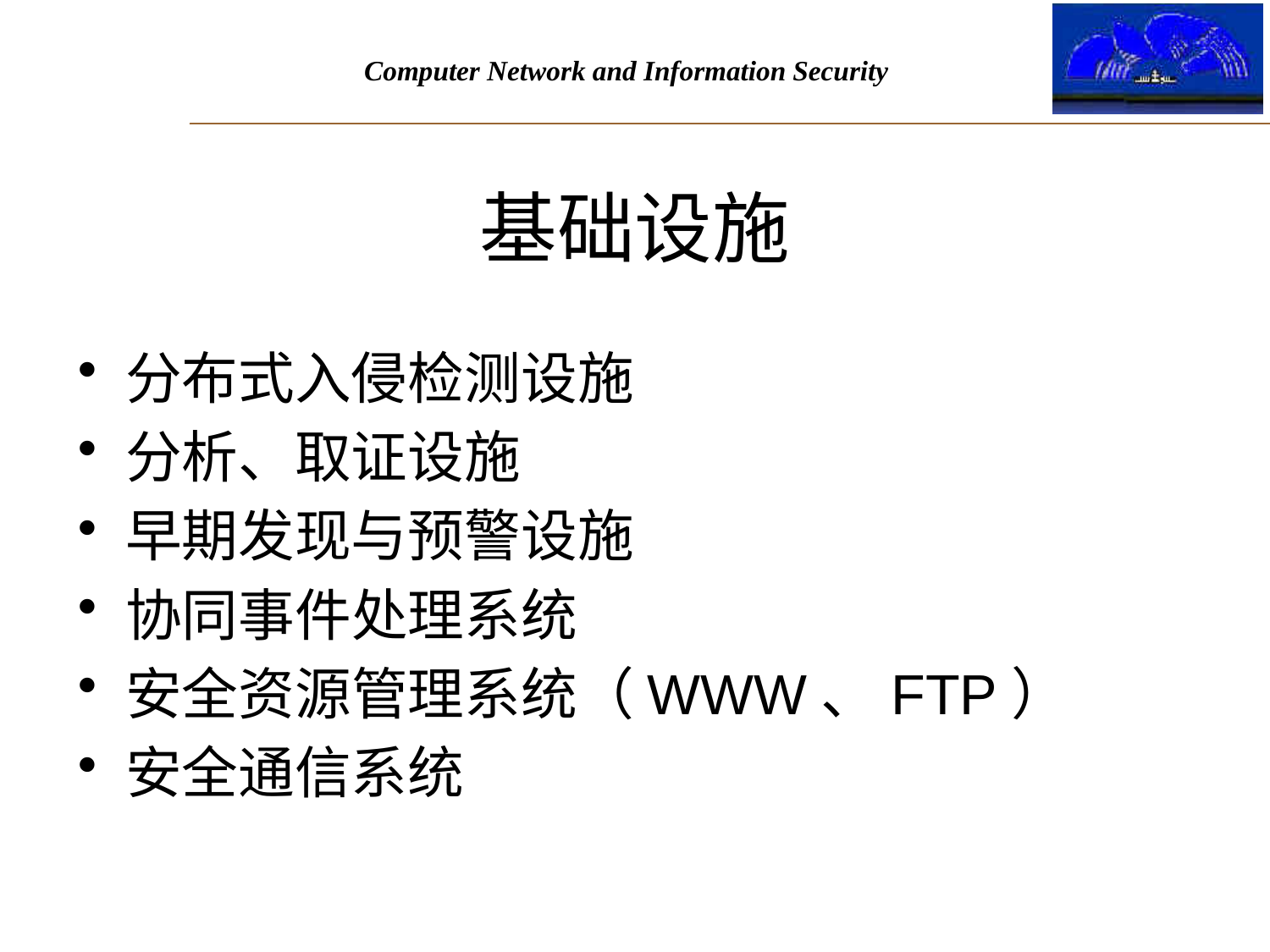

# 基础设施
分布式入侵检测设施
分析、取证设施
早期发现与预警设施
协同事件处理系统
安全资源管理系统（WWW、FTP）
安全通信系统